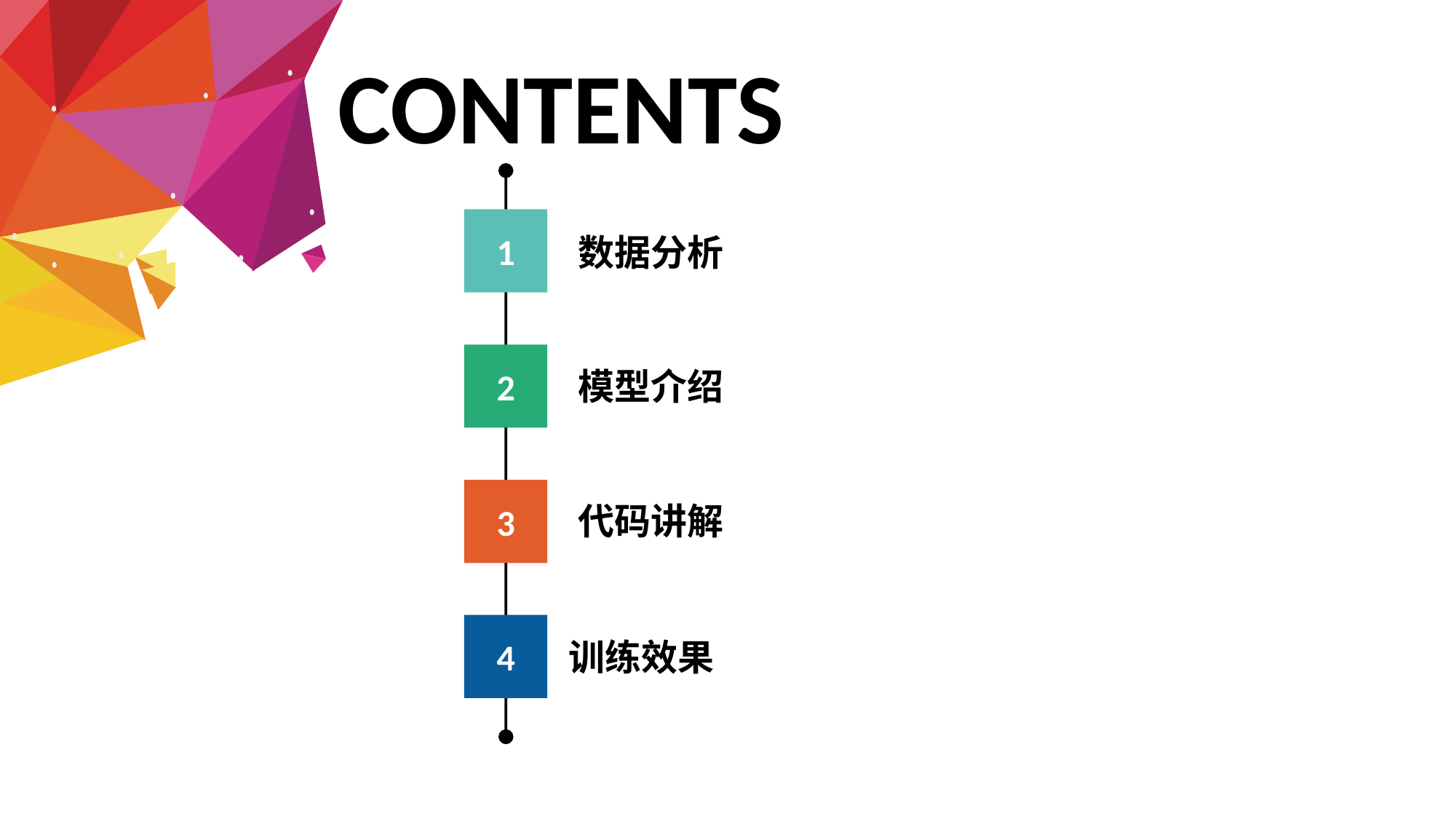

CONTENTS

1
数据分析
2
模型介绍
3
代码讲解
4
训练效果